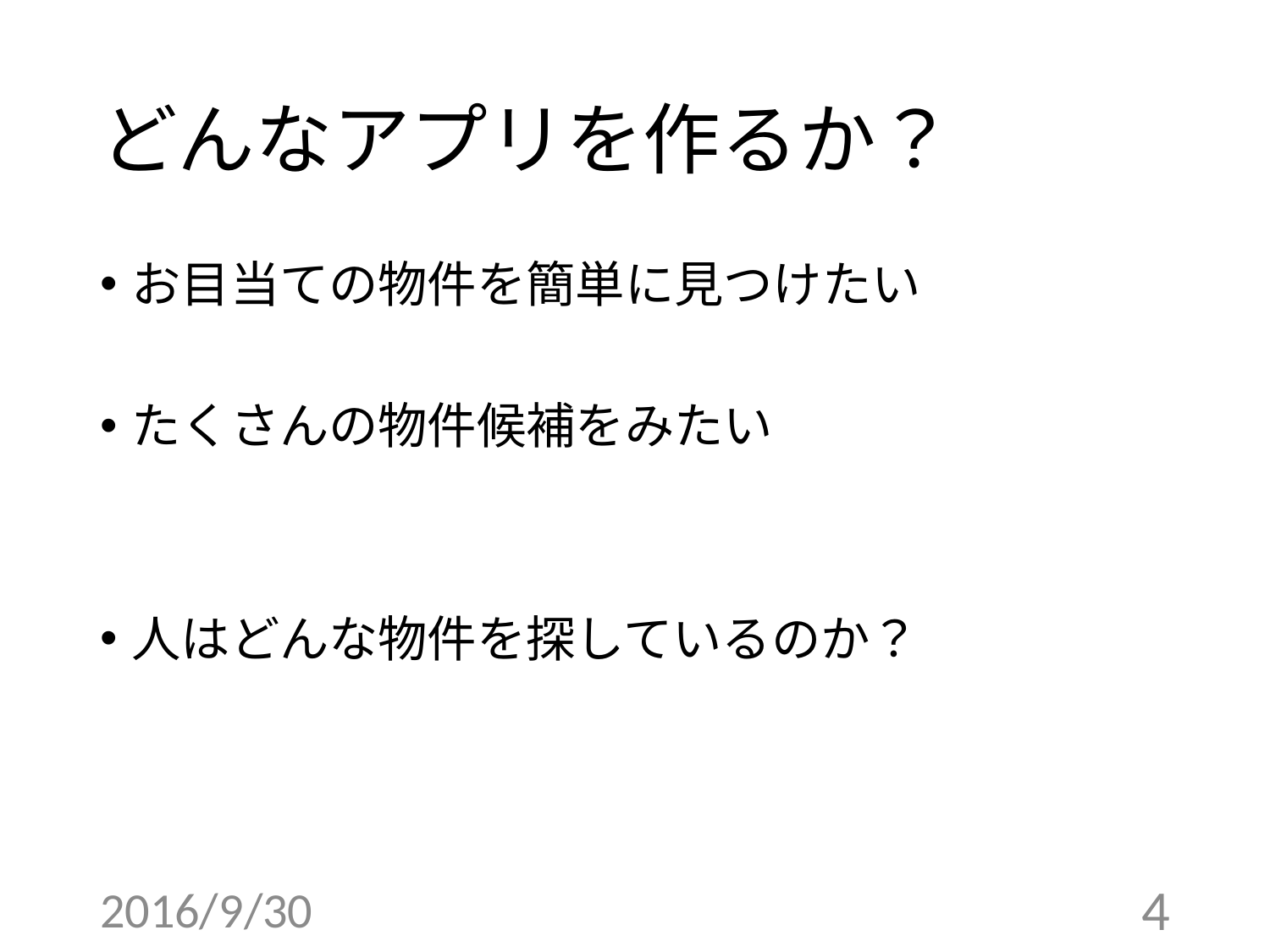

# どんなアプリを作るか？
お目当ての物件を簡単に見つけたい

たくさんの物件候補をみたい

人はどんな物件を探しているのか？
2016/9/30
4